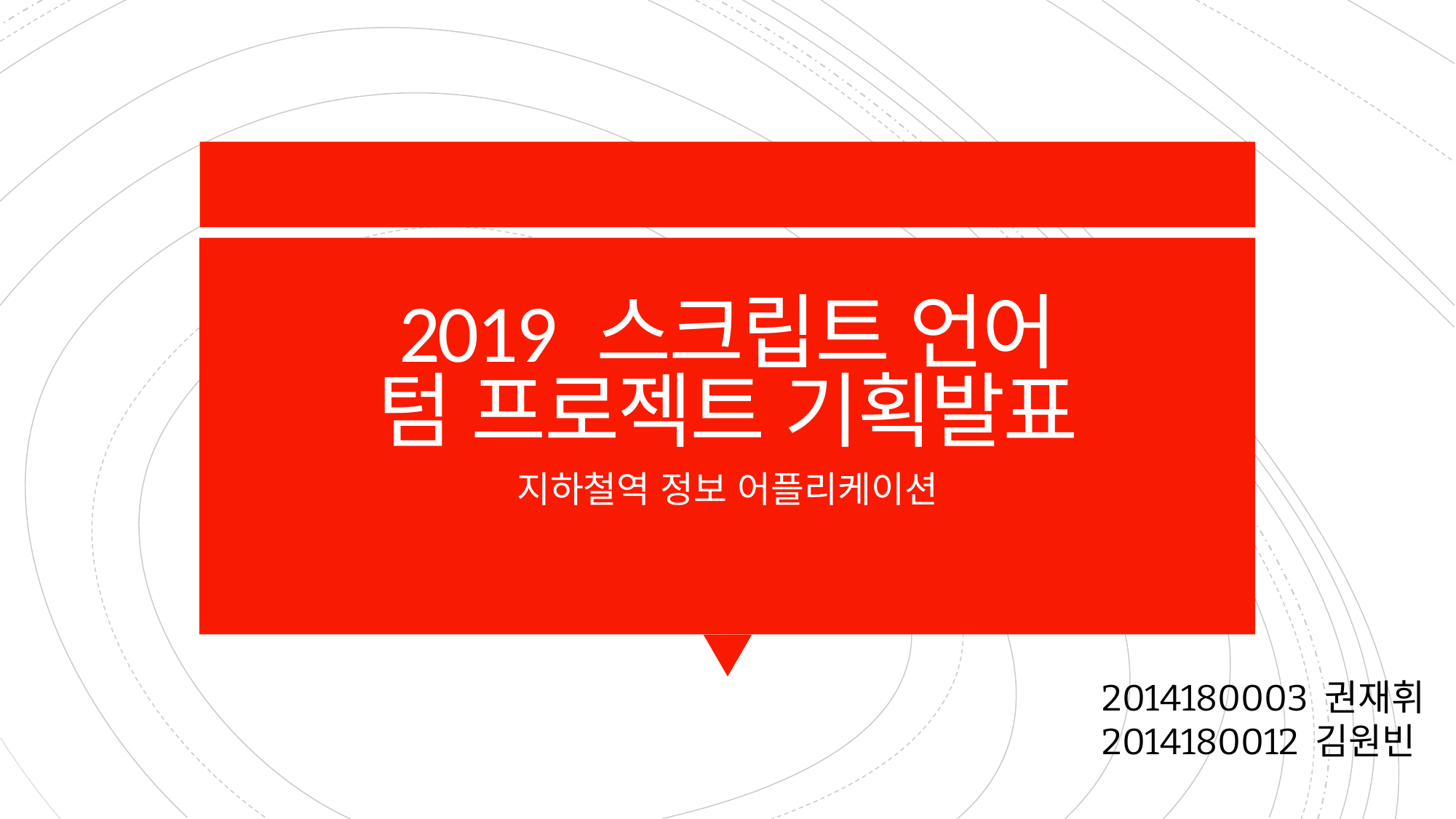

# 2019 스크립트 언어 텀 프로젝트 기획발표
지하철역 정보 어플리케이션
2014180003 권재휘
2014180012 김원빈